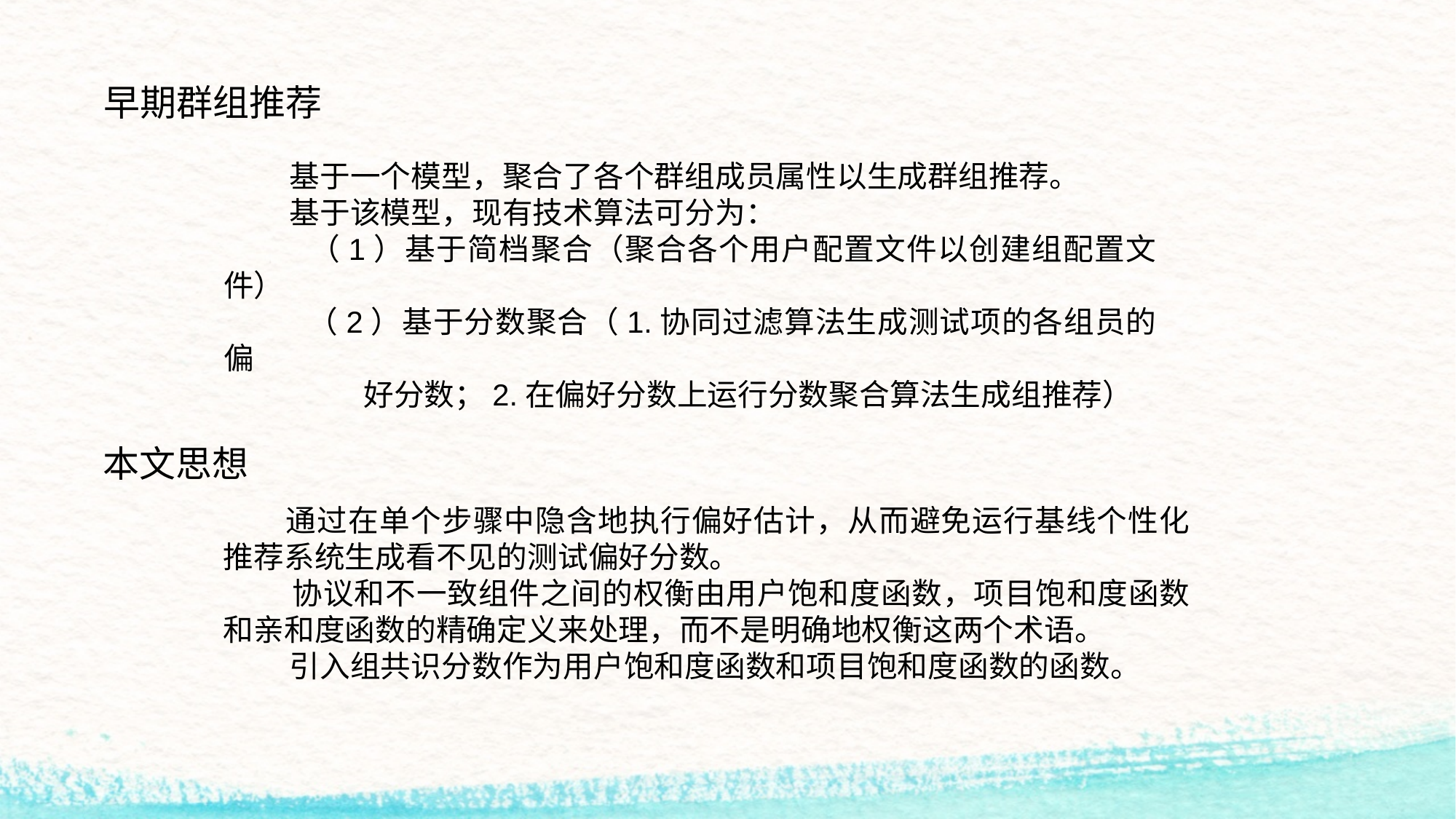

早期群组推荐
    基于一个模型，聚合了各个群组成员属性以生成群组推荐。
    基于该模型，现有技术算法可分为：
      （1）基于简档聚合（聚合各个用户配置文件以创建组配置文件）
      （2）基于分数聚合（1.协同过滤算法生成测试项的各组员的偏
               好分数；2.在偏好分数上运行分数聚合算法生成组推荐）
本文思想
   通过在单个步骤中隐含地执行偏好估计，从而避免运行基线个性化推荐系统生成看不见的测试偏好分数。
    协议和不一致组件之间的权衡由用户饱和度函数，项目饱和度函数和亲和度函数的精确定义来处理，而不是明确地权衡这两个术语。
    引入组共识分数作为用户饱和度函数和项目饱和度函数的函数。